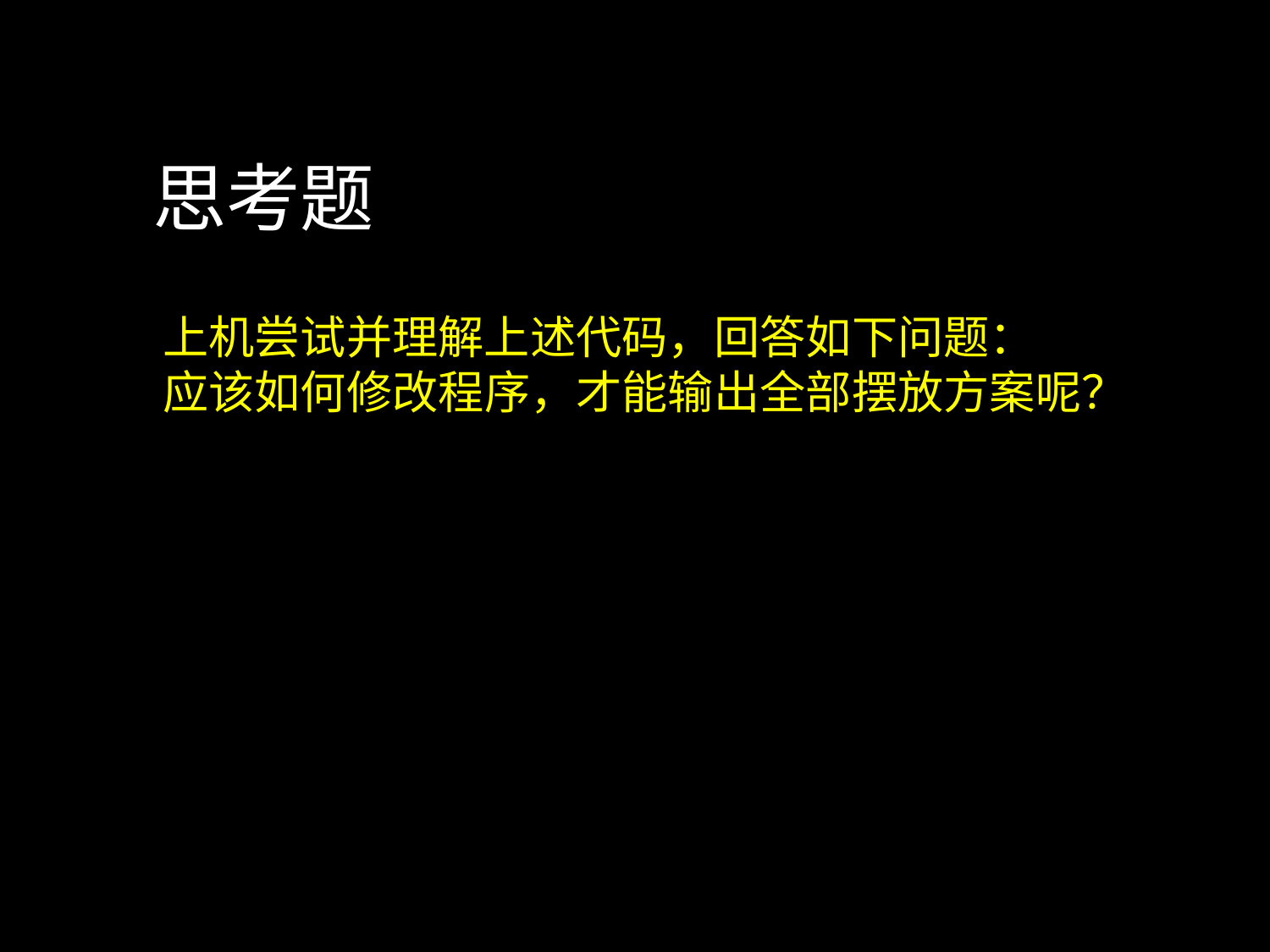

思考题
上机尝试并理解上述代码，回答如下问题：
应该如何修改程序，才能输出全部摆放方案呢？